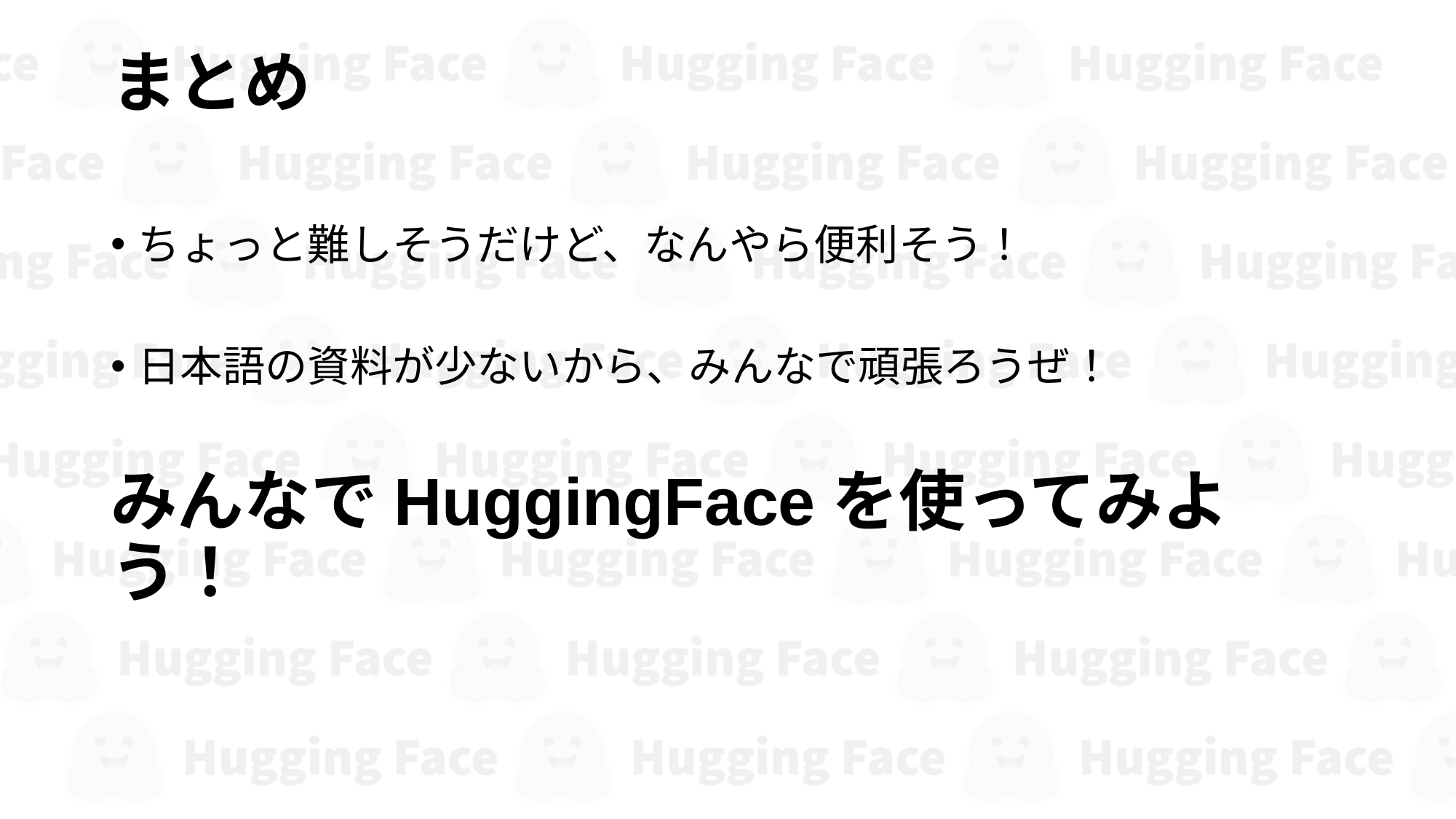

# まとめ
ちょっと難しそうだけど、なんやら便利そう！

日本語の資料が少ないから、みんなで頑張ろうぜ！

みんなでHuggingFaceを使ってみよう！